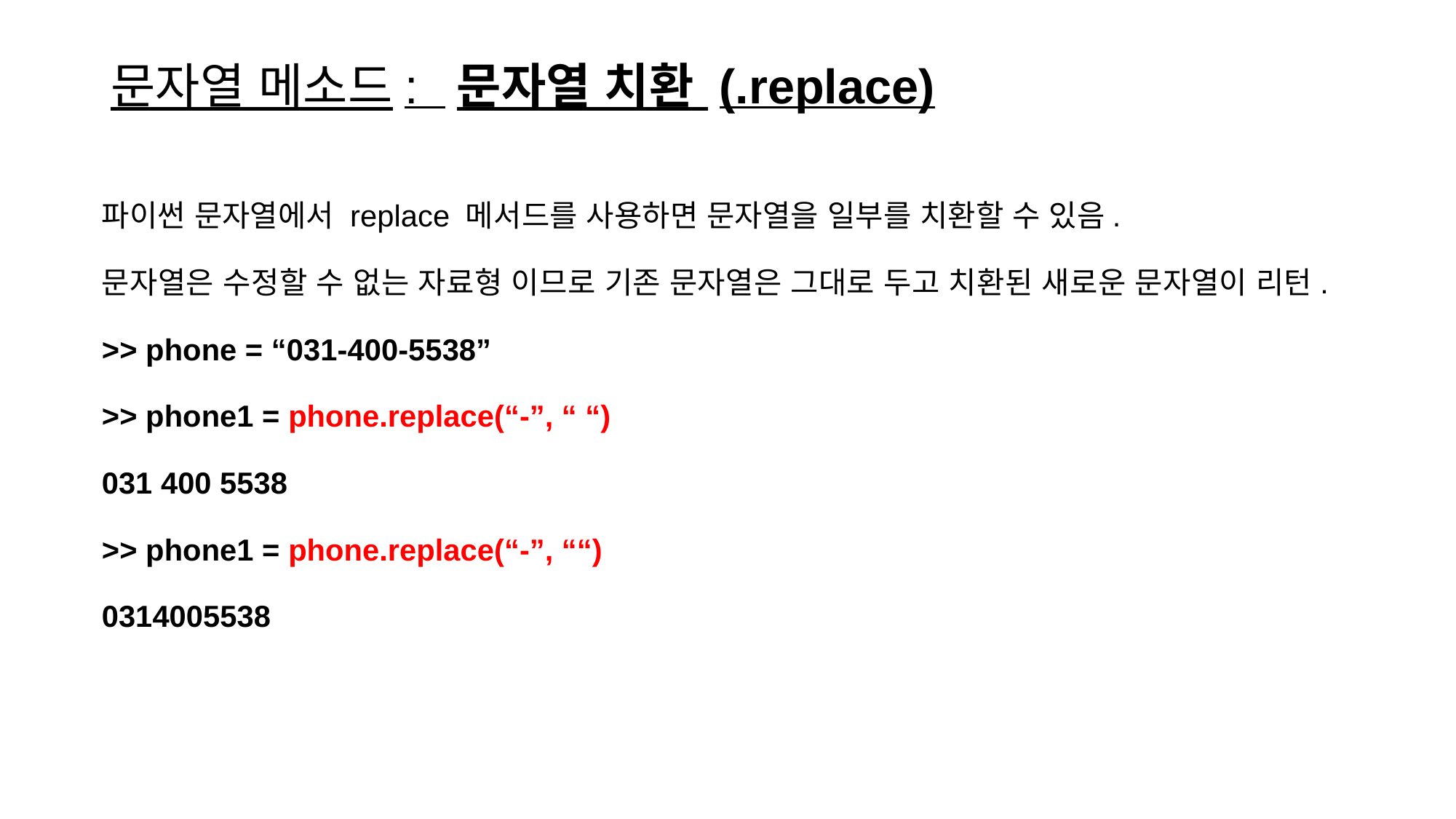

# 문자열 메소드:  문자열 치환 (.replace)
파이썬 문자열에서 replace 메서드를 사용하면 문자열을 일부를 치환할 수 있음.
문자열은 수정할 수 없는 자료형 이므로 기존 문자열은 그대로 두고 치환된 새로운 문자열이 리턴.
>> phone = “031-400-5538”
>> phone1 = phone.replace(“-”, “ “)
031 400 5538
>> phone1 = phone.replace(“-”, ““)
0314005538